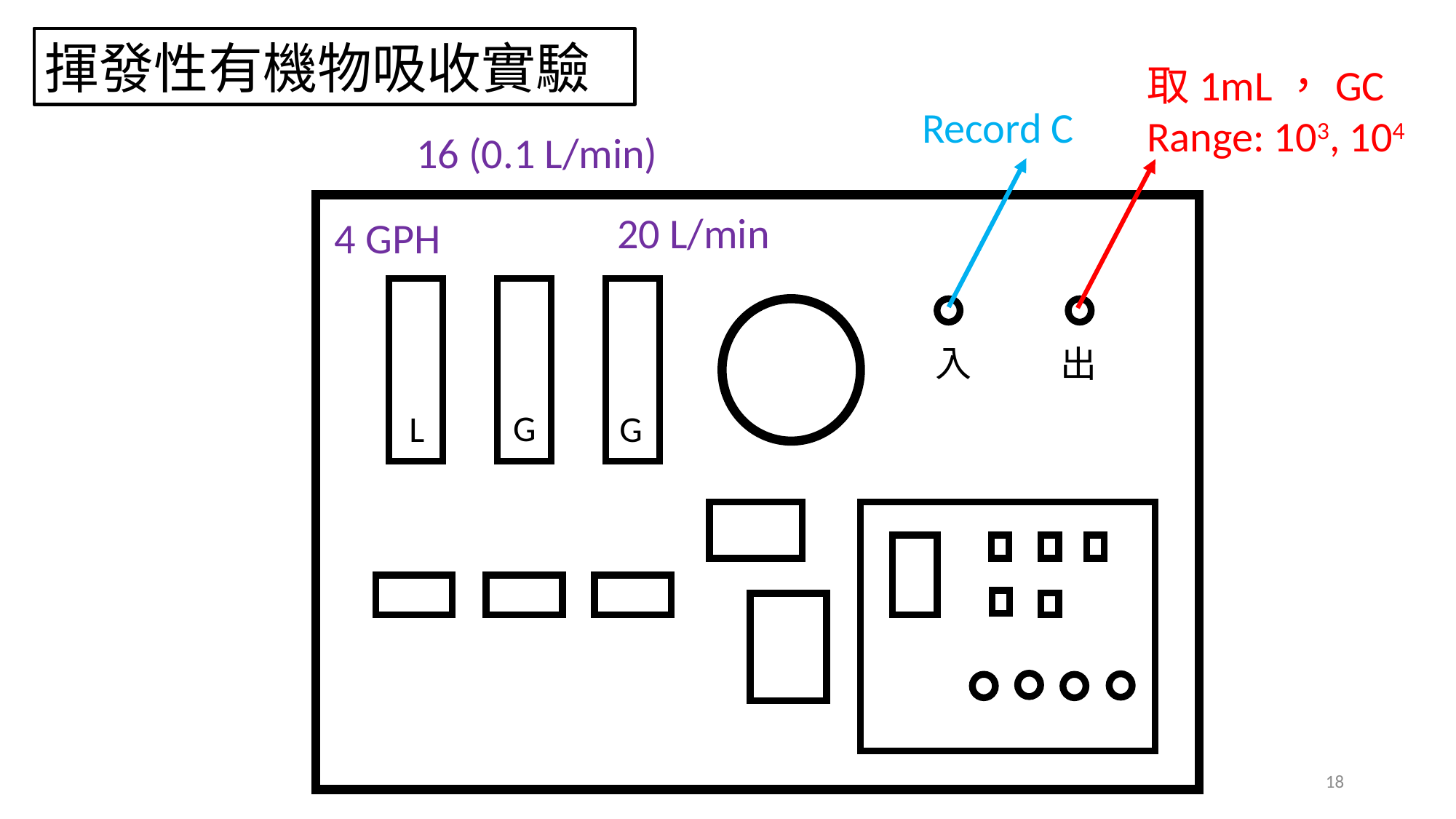

揮發性有機物吸收實驗
取1mL，GC
Range: 103, 104
Record C
16 (0.1 L/min)

G
G
L
入
出
20 L/min
4 GPH
18